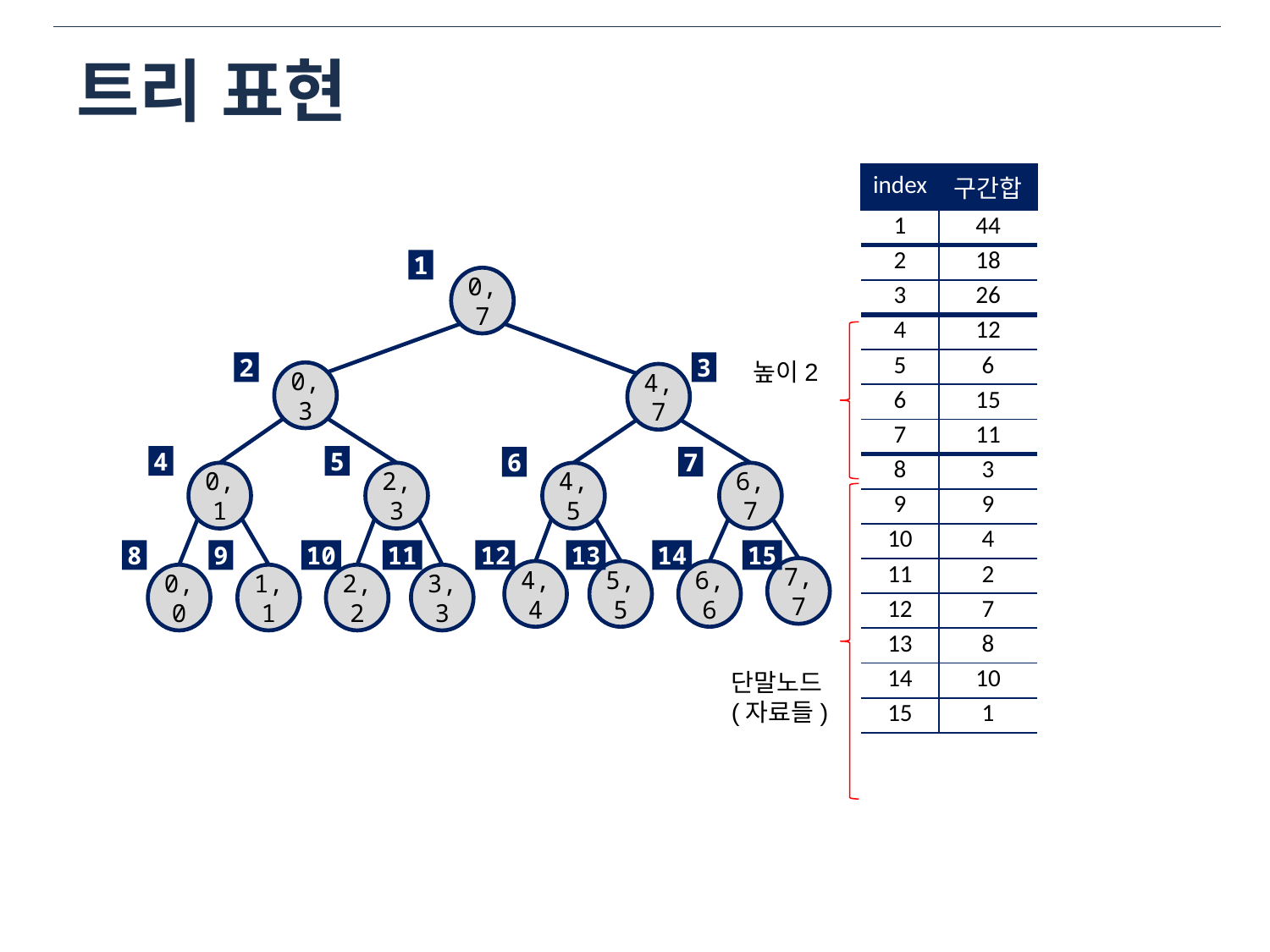

# 트리 표현
| index | 구간합 |
| --- | --- |
| 1 | 44 |
| 2 | 18 |
| 3 | 26 |
| 4 | 12 |
| 5 | 6 |
| 6 | 15 |
| 7 | 11 |
| 8 | 3 |
| 9 | 9 |
| 10 | 4 |
| 11 | 2 |
| 12 | 7 |
| 13 | 8 |
| 14 | 10 |
| 15 | 1 |
1
0,7

높이2
2
3
0,3
4,7
5
4
7
6
6,7
0,1
2,3
4,5

8
9
10
11
12
13
14
15
7,7
6,6
5,5
4,4
2,2
3,3
0,0
1,1
단말노드
(자료들)